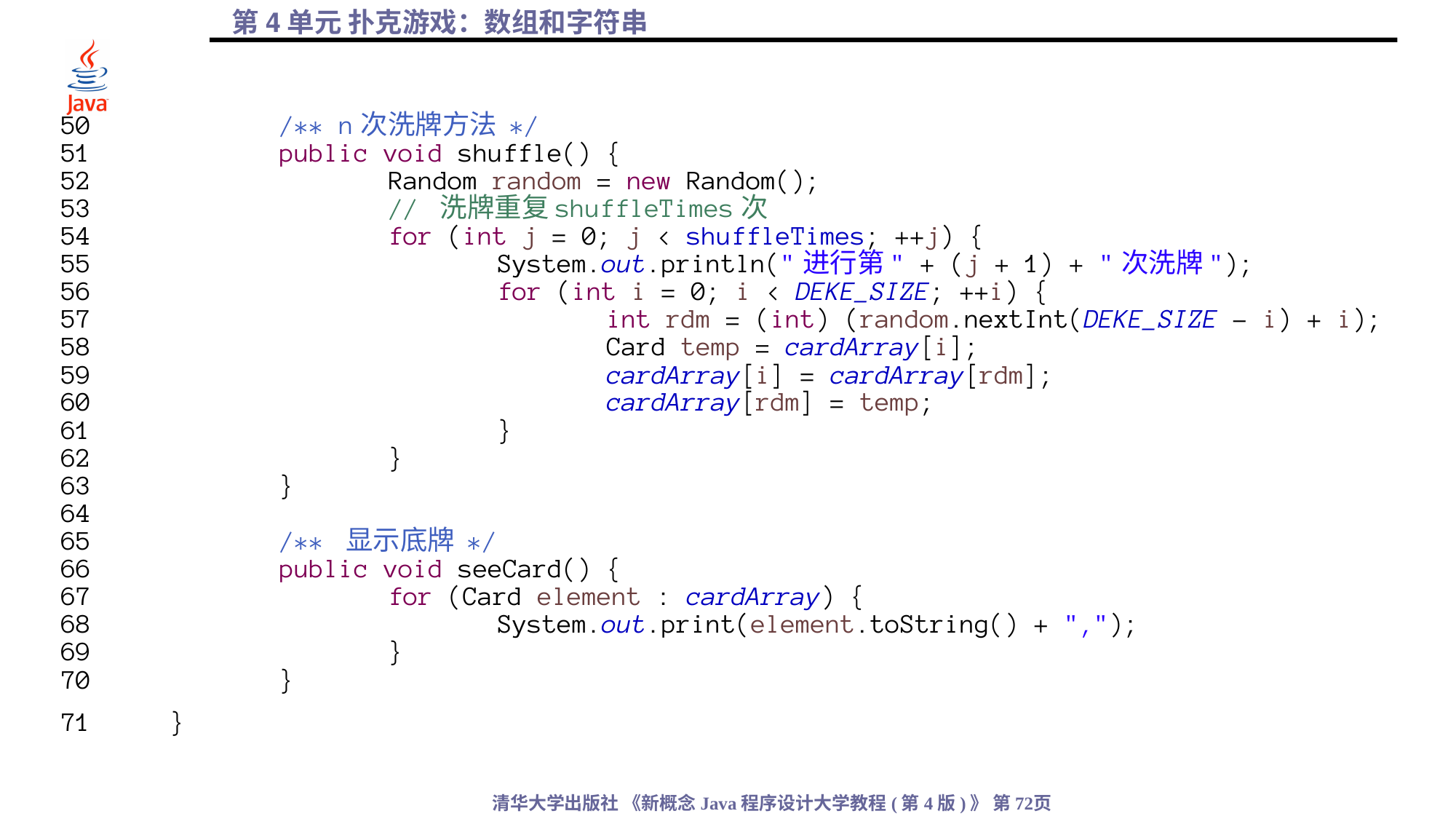

50		/** n次洗牌方法 */
51		public void shuffle() {
52			Random random = new Random();
53			// 洗牌重复shuffleTimes次
54			for (int j = 0; j < shuffleTimes; ++j) {
55				System.out.println("进行第" + (j + 1) + "次洗牌");
56				for (int i = 0; i < DEKE_SIZE; ++i) {
57					int rdm = (int) (random.nextInt(DEKE_SIZE - i) + i);
58					Card temp = cardArray[i];
59					cardArray[i] = cardArray[rdm];
60					cardArray[rdm] = temp;
61				}
62			}
63		}
64
65		/** 显示底牌 */
66		public void seeCard() {
67			for (Card element : cardArray) {
68				System.out.print(element.toString() + ",");
69			}
70		}
71	}